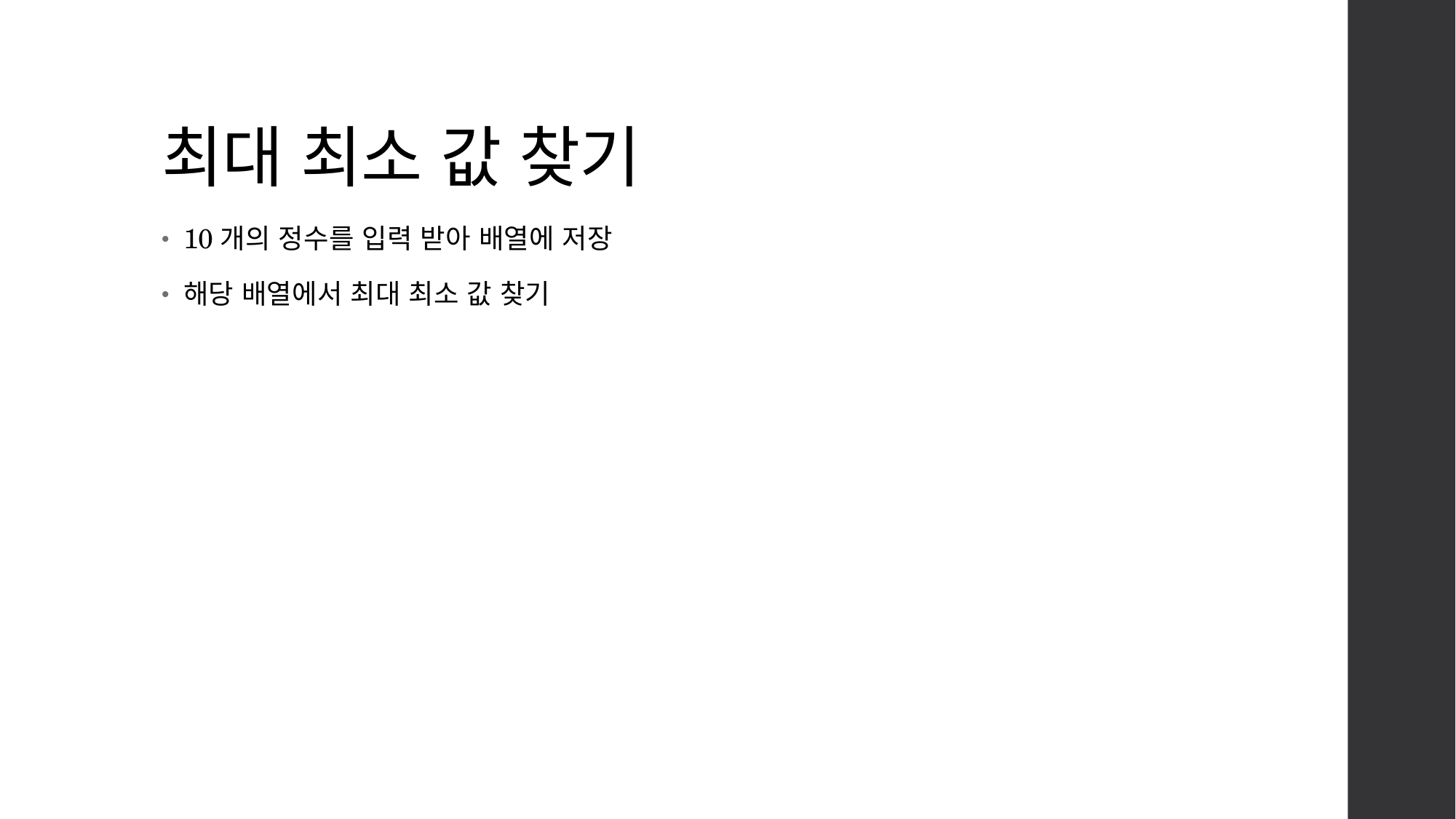

# 최대 최소 값 찾기
10개의 정수를 입력 받아 배열에 저장
해당 배열에서 최대 최소 값 찾기